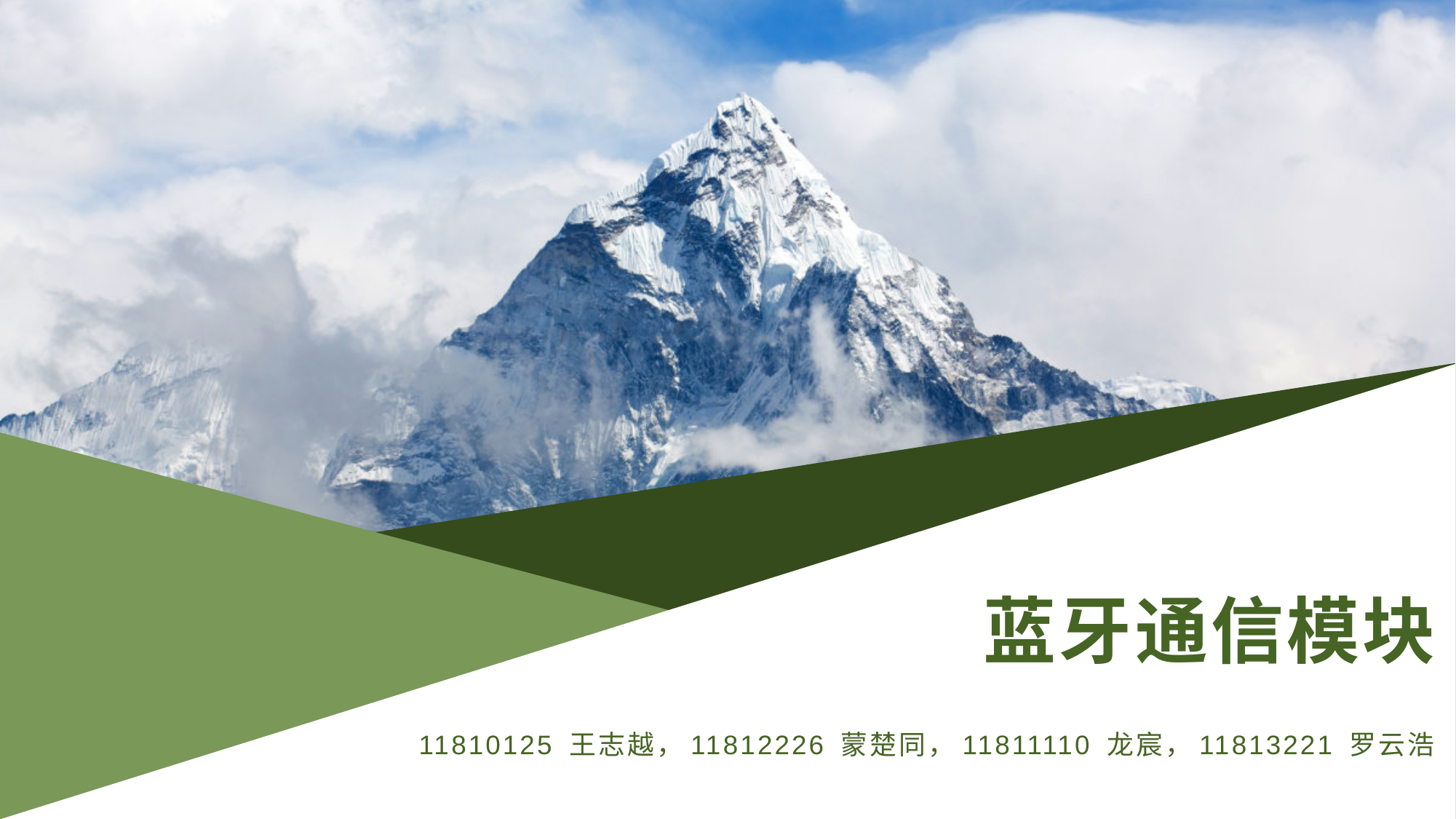

# 蓝牙通信模块
11810125 王志越，11812226 蒙楚同，11811110 龙宸，11813221 罗云浩